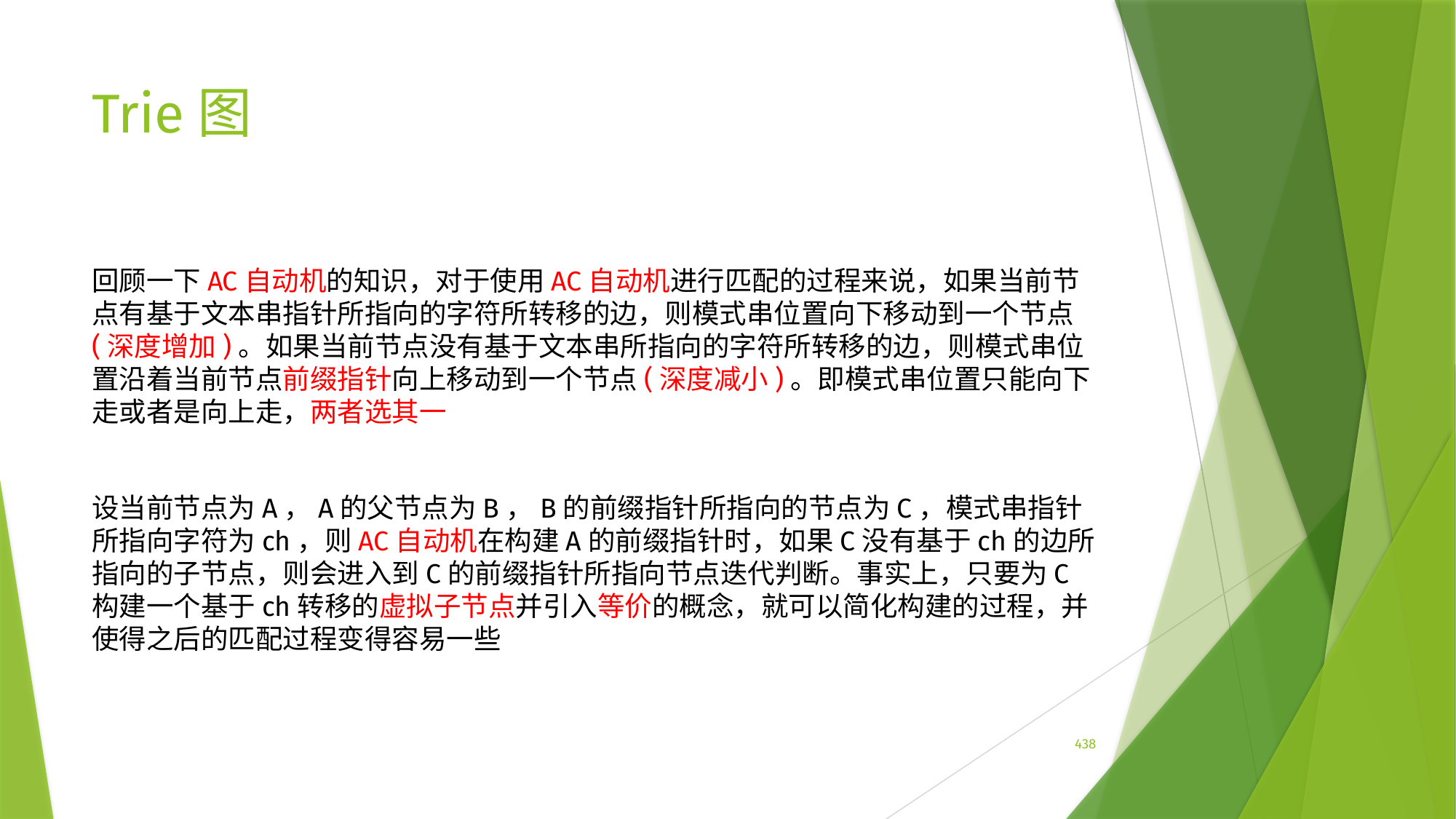

# Trie图
回顾一下AC自动机的知识，对于使用AC自动机进行匹配的过程来说，如果当前节点有基于文本串指针所指向的字符所转移的边，则模式串位置向下移动到一个节点(深度增加)。如果当前节点没有基于文本串所指向的字符所转移的边，则模式串位置沿着当前节点前缀指针向上移动到一个节点(深度减小)。即模式串位置只能向下走或者是向上走，两者选其一

设当前节点为A，A的父节点为B，B的前缀指针所指向的节点为C，模式串指针所指向字符为ch，则AC自动机在构建A的前缀指针时，如果C没有基于ch的边所指向的子节点，则会进入到C的前缀指针所指向节点迭代判断。事实上，只要为C构建一个基于ch转移的虚拟子节点并引入等价的概念，就可以简化构建的过程，并使得之后的匹配过程变得容易一些
438